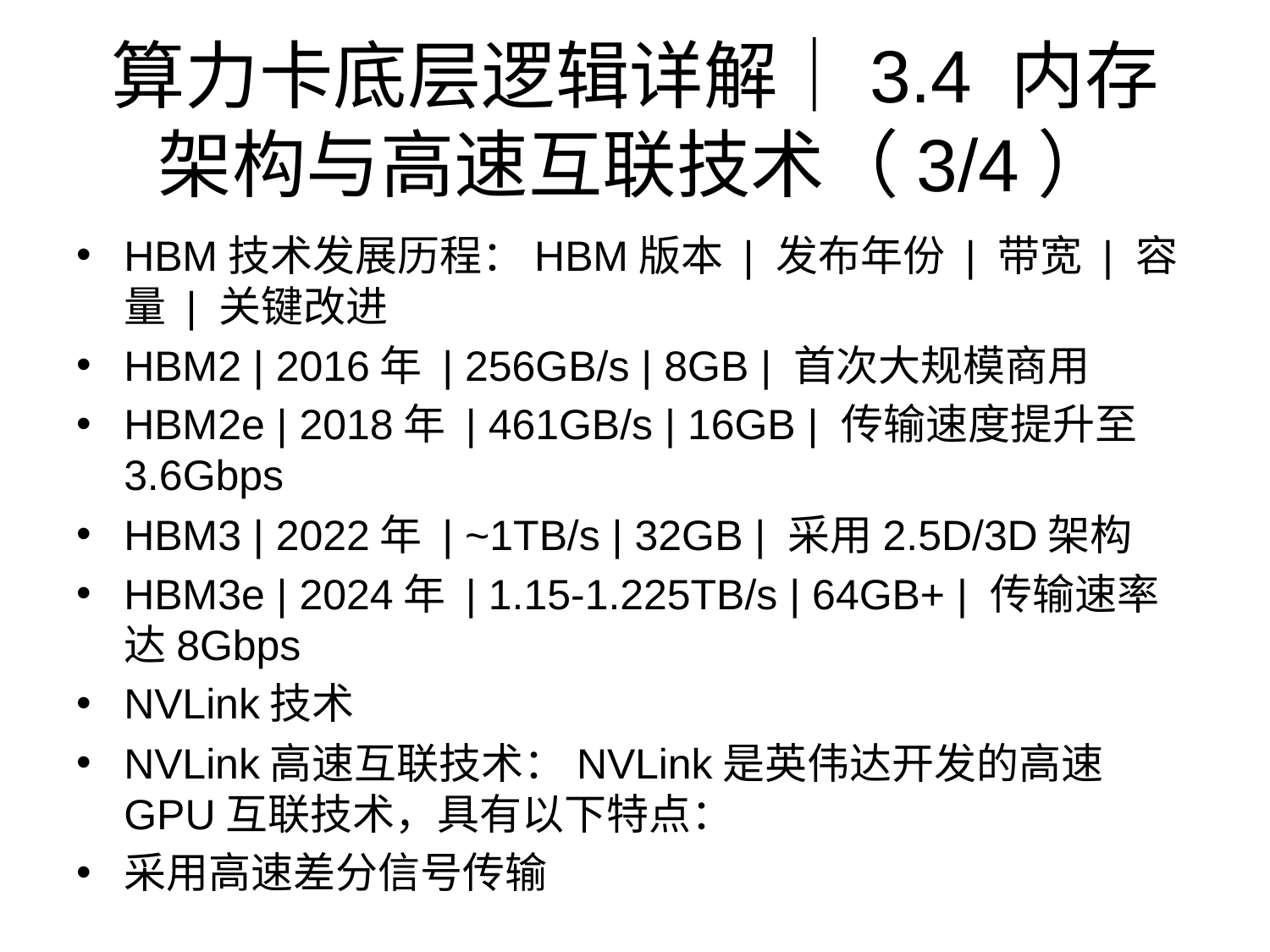

# 算力卡底层逻辑详解｜3.4 内存架构与高速互联技术（3/4）
HBM技术发展历程：HBM版本 | 发布年份 | 带宽 | 容量 | 关键改进
HBM2 | 2016年 | 256GB/s | 8GB | 首次大规模商用
HBM2e | 2018年 | 461GB/s | 16GB | 传输速度提升至3.6Gbps
HBM3 | 2022年 | ~1TB/s | 32GB | 采用2.5D/3D架构
HBM3e | 2024年 | 1.15-1.225TB/s | 64GB+ | 传输速率达8Gbps
NVLink技术
NVLink高速互联技术：NVLink是英伟达开发的高速GPU互联技术，具有以下特点：
采用高速差分信号传输